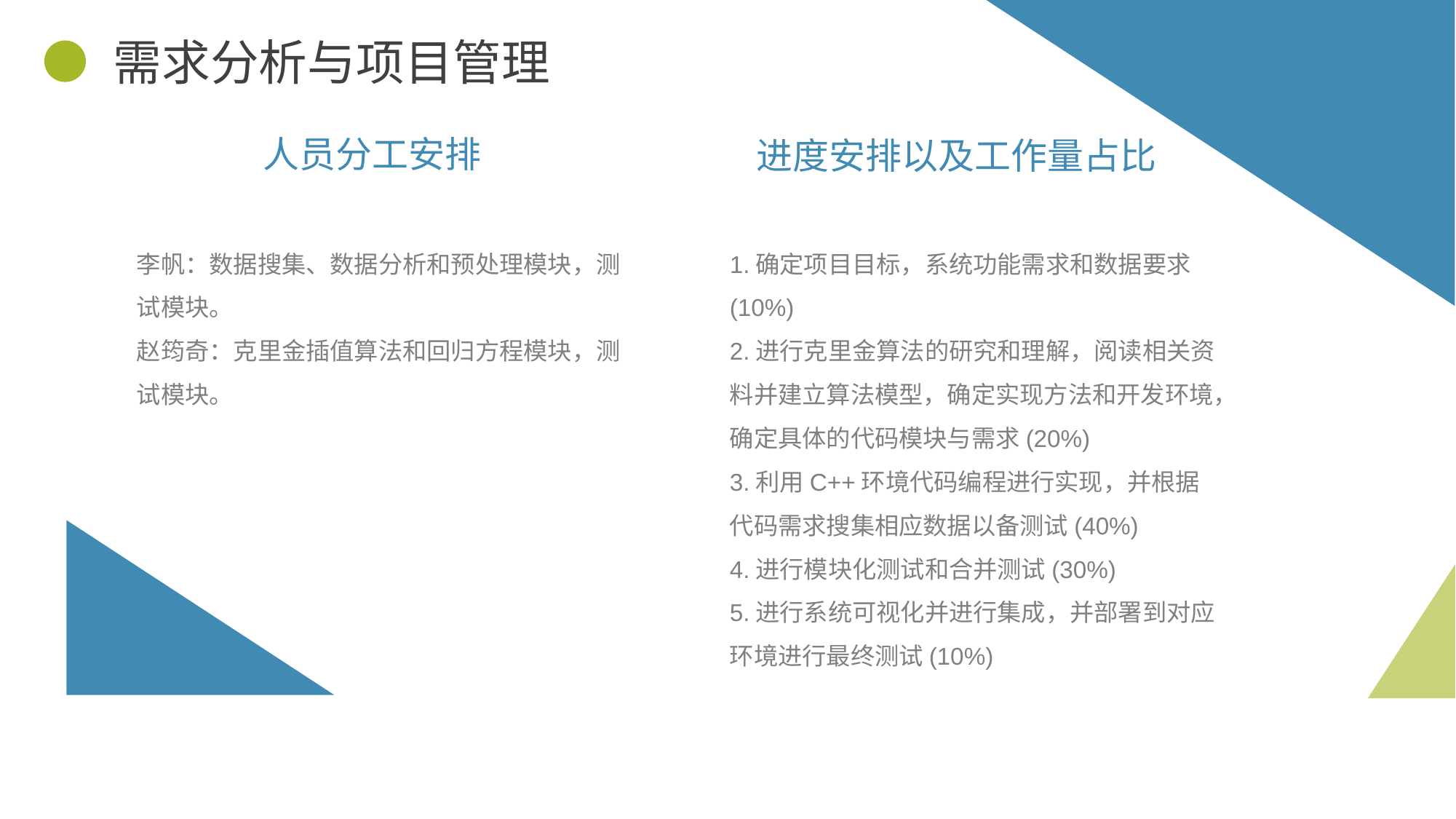

需求分析与项目管理

人员分工安排
进度安排以及工作量占比
李帆：数据搜集、数据分析和预处理模块，测试模块。
赵筠奇：克里金插值算法和回归方程模块，测试模块。

1.确定项目目标，系统功能需求和数据要求(10%)
2.进行克里金算法的研究和理解，阅读相关资料并建立算法模型，确定实现方法和开发环境，确定具体的代码模块与需求(20%)
3.利用C++环境代码编程进行实现，并根据代码需求搜集相应数据以备测试(40%)
4.进行模块化测试和合并测试(30%)
5.进行系统可视化并进行集成，并部署到对应环境进行最终测试(10%)